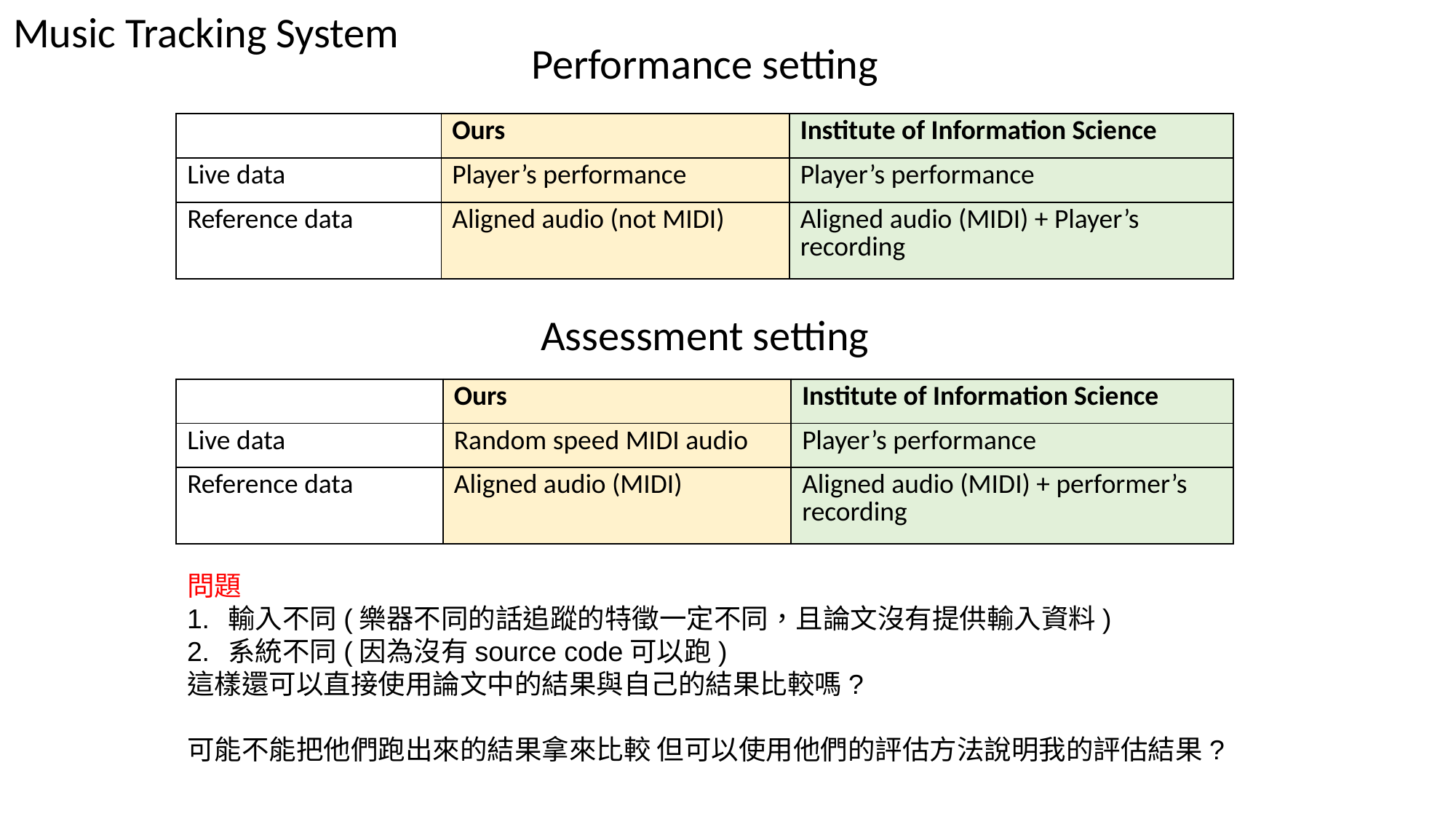

Music Tracking System
Performance setting
|  | Ours | Institute of Information Science |
| --- | --- | --- |
| Live data | Player’s performance | Player’s performance |
| Reference data | Aligned audio (not MIDI) | Aligned audio (MIDI) + Player’s recording |
Assessment setting
|  | Ours | Institute of Information Science |
| --- | --- | --- |
| Live data | Random speed MIDI audio | Player’s performance |
| Reference data | Aligned audio (MIDI) | Aligned audio (MIDI) + performer’s recording |
問題
輸入不同(樂器不同的話追蹤的特徵一定不同，且論文沒有提供輸入資料)
系統不同(因為沒有source code可以跑)
這樣還可以直接使用論文中的結果與自己的結果比較嗎?

可能不能把他們跑出來的結果拿來比較 但可以使用他們的評估方法說明我的評估結果?